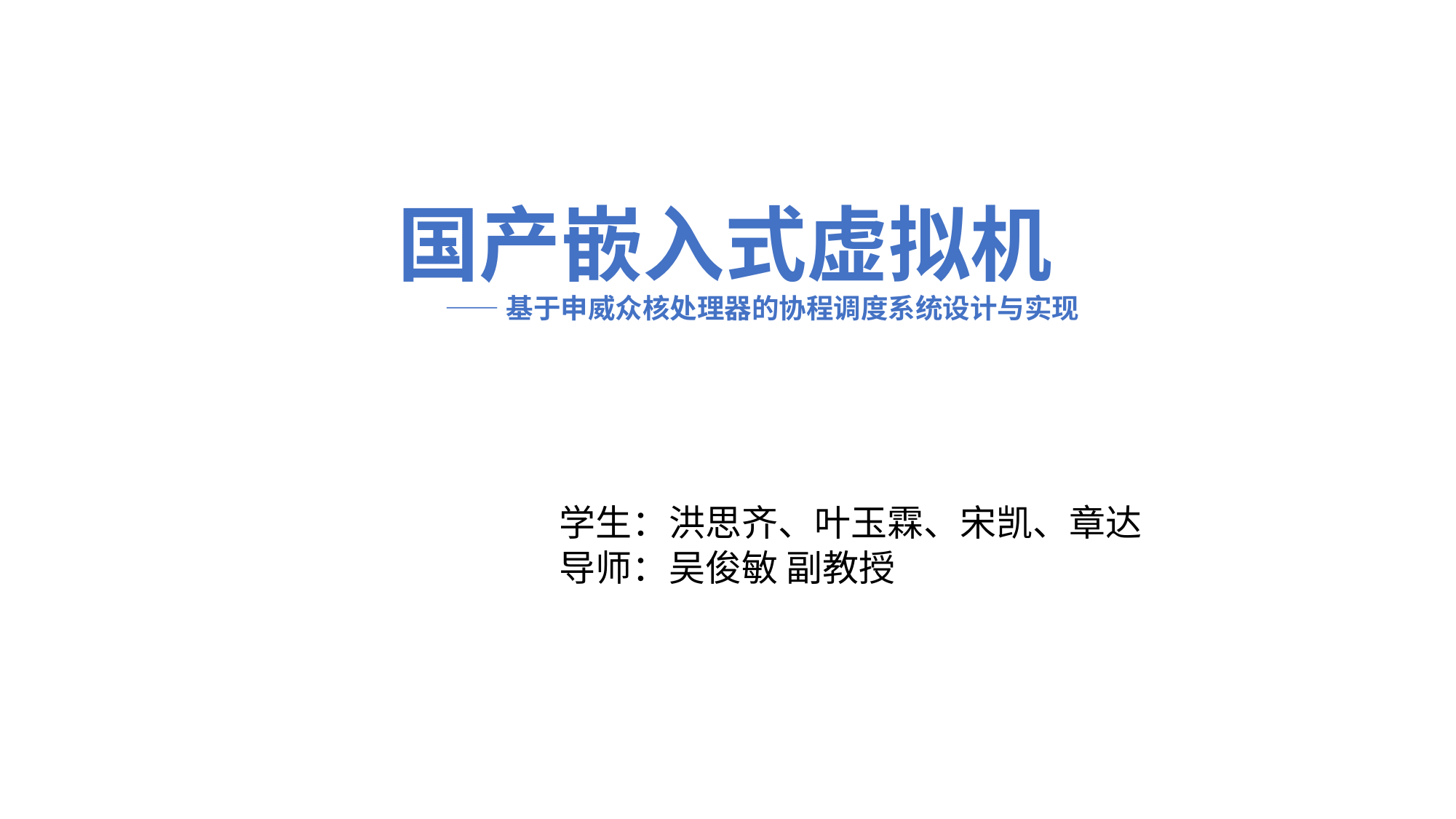

University of Science and Technology of China

国产嵌入式虚拟机
            ——基于申威众核处理器的协程调度系统设计与实现
学生：洪思齐、叶玉霖、宋凯、章达
导师：吴俊敏 副教授